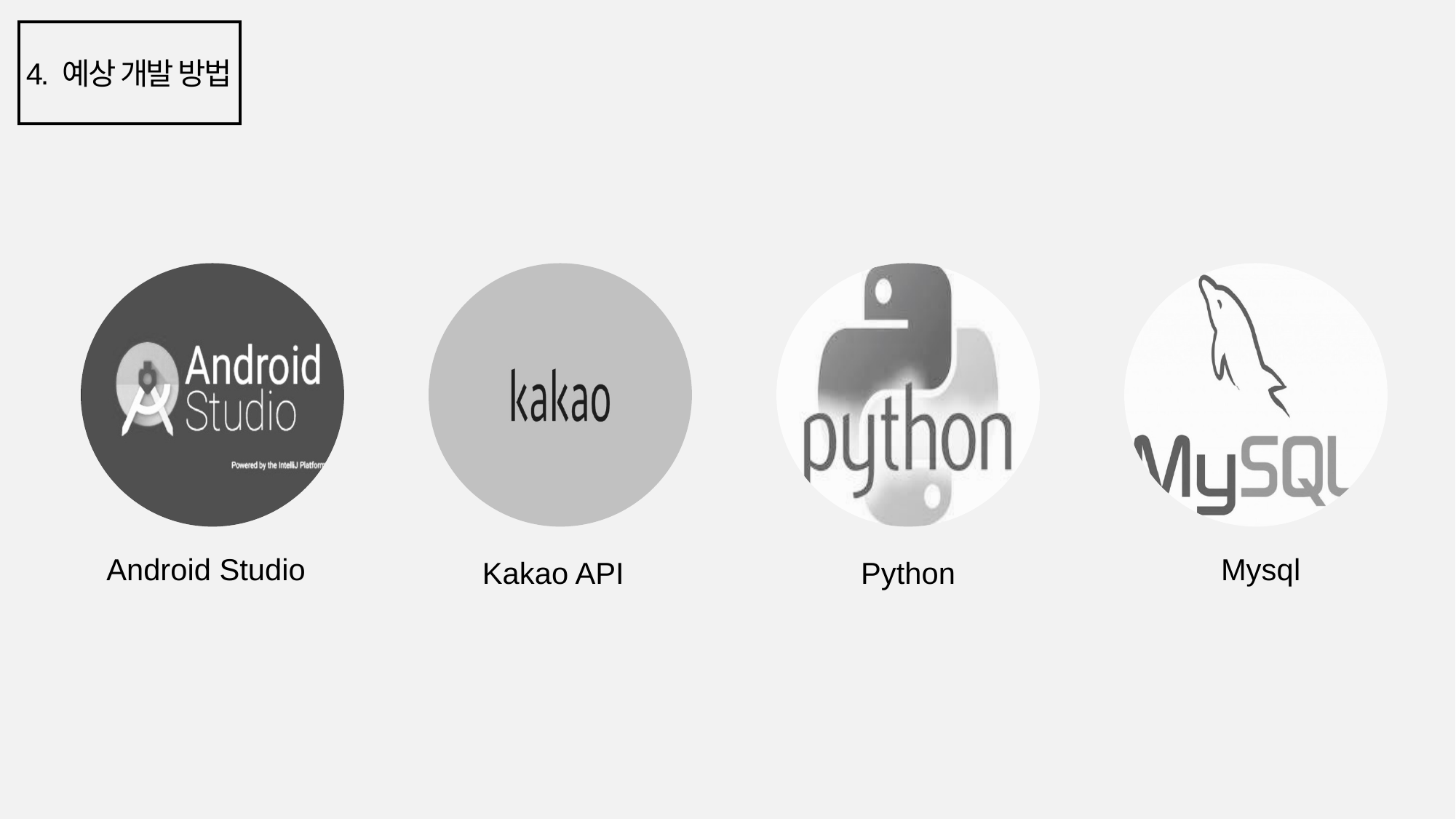

4. 예상 개발 방법

Android Studio
Mysql
Kakao API
Python